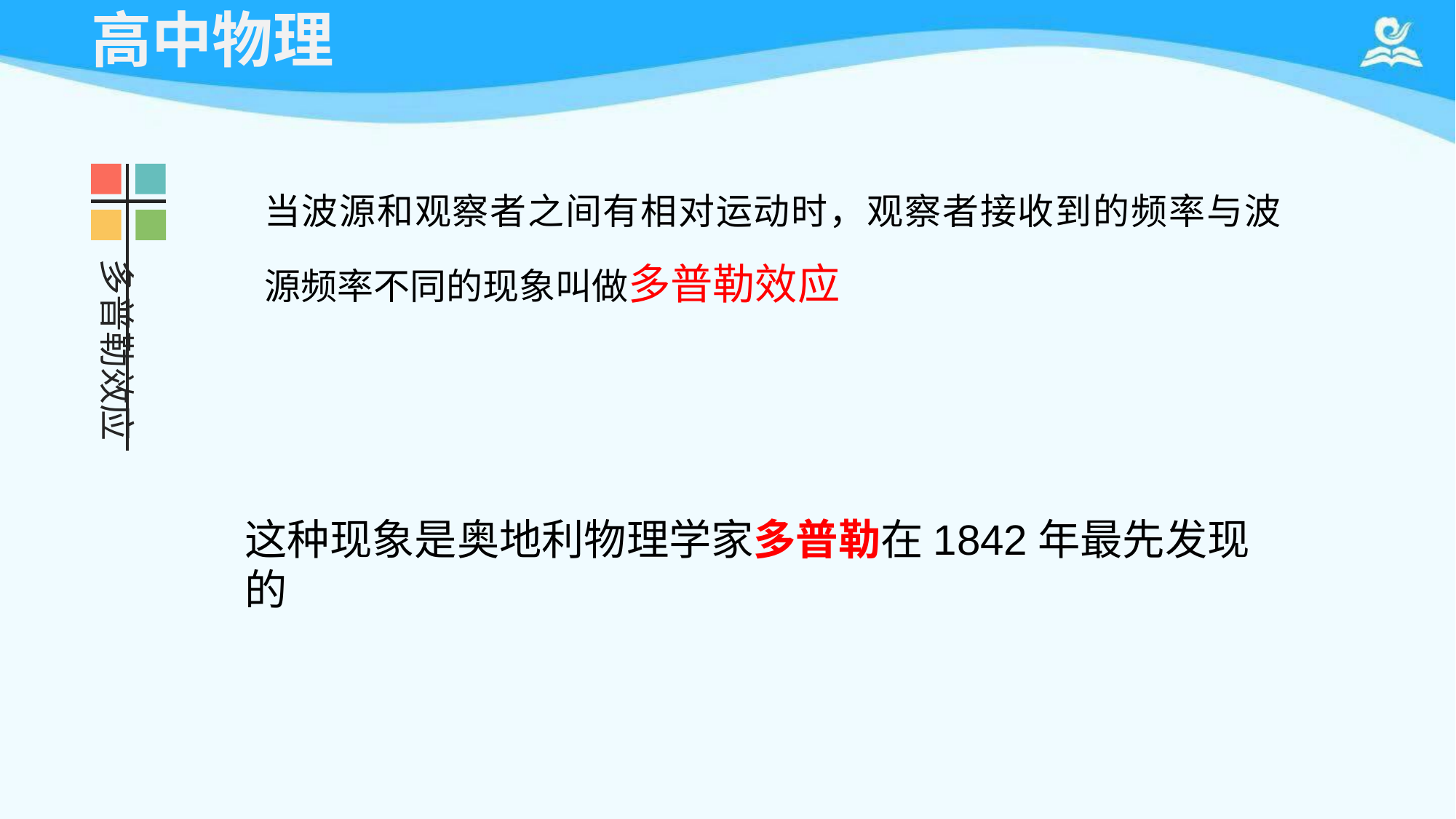

# 高中物理

当波源和观察者之间有相对运动时，观察者接收到的频率与波
源频率不同的现象叫做多普勒效应

多普勒效应
这种现象是奥地利物理学家多普勒在1842年最先发现的